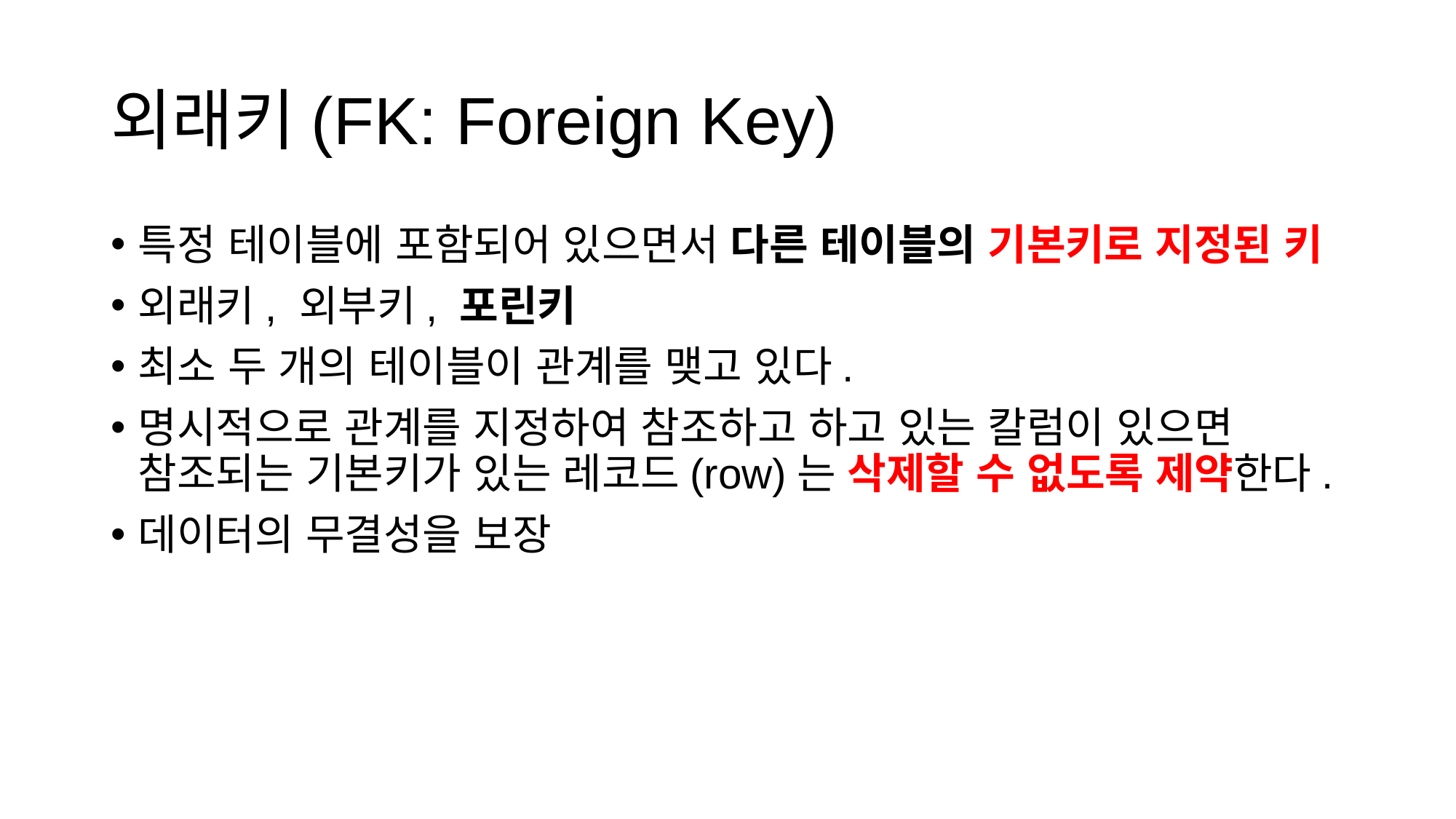

# 외래키(FK: Foreign Key)
특정 테이블에 포함되어 있으면서 다른 테이블의 기본키로 지정된 키
외래키, 외부키, 포린키
최소 두 개의 테이블이 관계를 맺고 있다.
명시적으로 관계를 지정하여 참조하고 하고 있는 칼럼이 있으면 참조되는 기본키가 있는 레코드(row)는 삭제할 수 없도록 제약한다.
데이터의 무결성을 보장